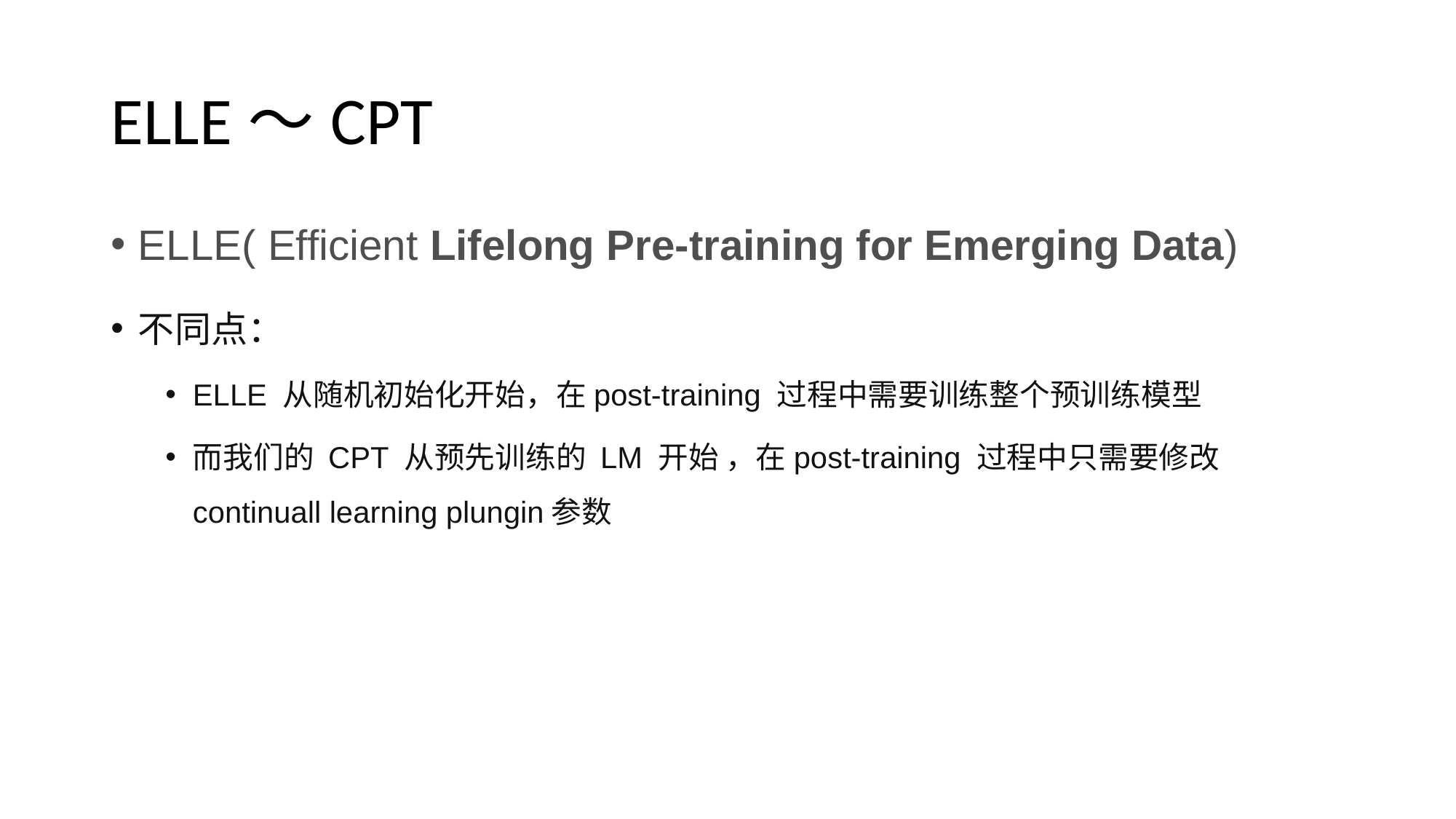

# ELLE～CPT
ELLE( Efficient Lifelong Pre-training for Emerging Data)
不同点：
ELLE 从随机初始化开始，在post-training 过程中需要训练整个预训练模型
而我们的 CPT 从预先训练的 LM 开始 ，在post-training 过程中只需要修改continuall learning plungin参数